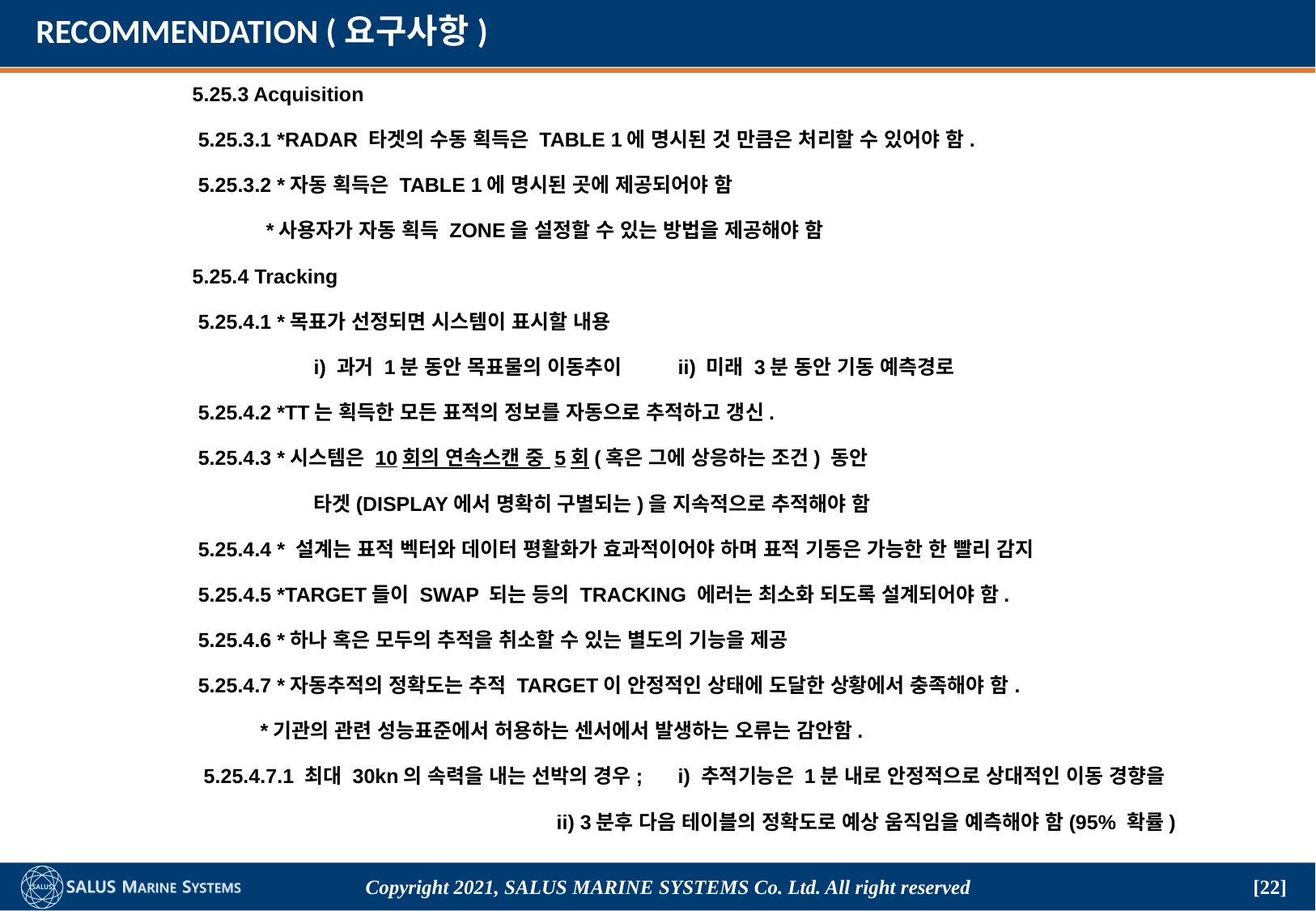

# RECOMMENDATION (요구사항)
	5.25.3 Acquisition
	 5.25.3.1 *RADAR 타겟의 수동 획득은 TABLE 1에 명시된 것 만큼은 처리할 수 있어야 함.
	 5.25.3.2 *자동 획득은 TABLE 1에 명시된 곳에 제공되어야 함
	             *사용자가 자동 획득 ZONE을 설정할 수 있는 방법을 제공해야 함
	5.25.4 Tracking
	 5.25.4.1 *목표가 선정되면 시스템이 표시할 내용
		i) 과거 1분 동안 목표물의 이동추이	ii) 미래 3분 동안 기동 예측경로
	 5.25.4.2 *TT는 획득한 모든 표적의 정보를 자동으로 추적하고 갱신.
	 5.25.4.3 *시스템은 10회의 연속스캔 중 5회(혹은 그에 상응하는 조건) 동안
		타겟(DISPLAY에서 명확히 구별되는)을 지속적으로 추적해야 함
	 5.25.4.4 * 설계는 표적 벡터와 데이터 평활화가 효과적이어야 하며 표적 기동은 가능한 한 빨리 감지
	 5.25.4.5 *TARGET들이 SWAP 되는 등의 TRACKING 에러는 최소화 되도록 설계되어야 함.
	 5.25.4.6 *하나 혹은 모두의 추적을 취소할 수 있는 별도의 기능을 제공
	 5.25.4.7 *자동추적의 정확도는 추적 TARGET이 안정적인 상태에 도달한 상황에서 충족해야 함.
	            *기관의 관련 성능표준에서 허용하는 센서에서 발생하는 오류는 감안함.
	  5.25.4.7.1 최대 30kn의 속력을 내는 선박의 경우;	i) 추적기능은 1분 내로 안정적으로 상대적인 이동 경향을
				ii) 3분후 다음 테이블의 정확도로 예상 움직임을 예측해야 함(95% 확률)

Copyright 2021, SALUS Marine Systems Co. Ltd. All right reserved
[22]